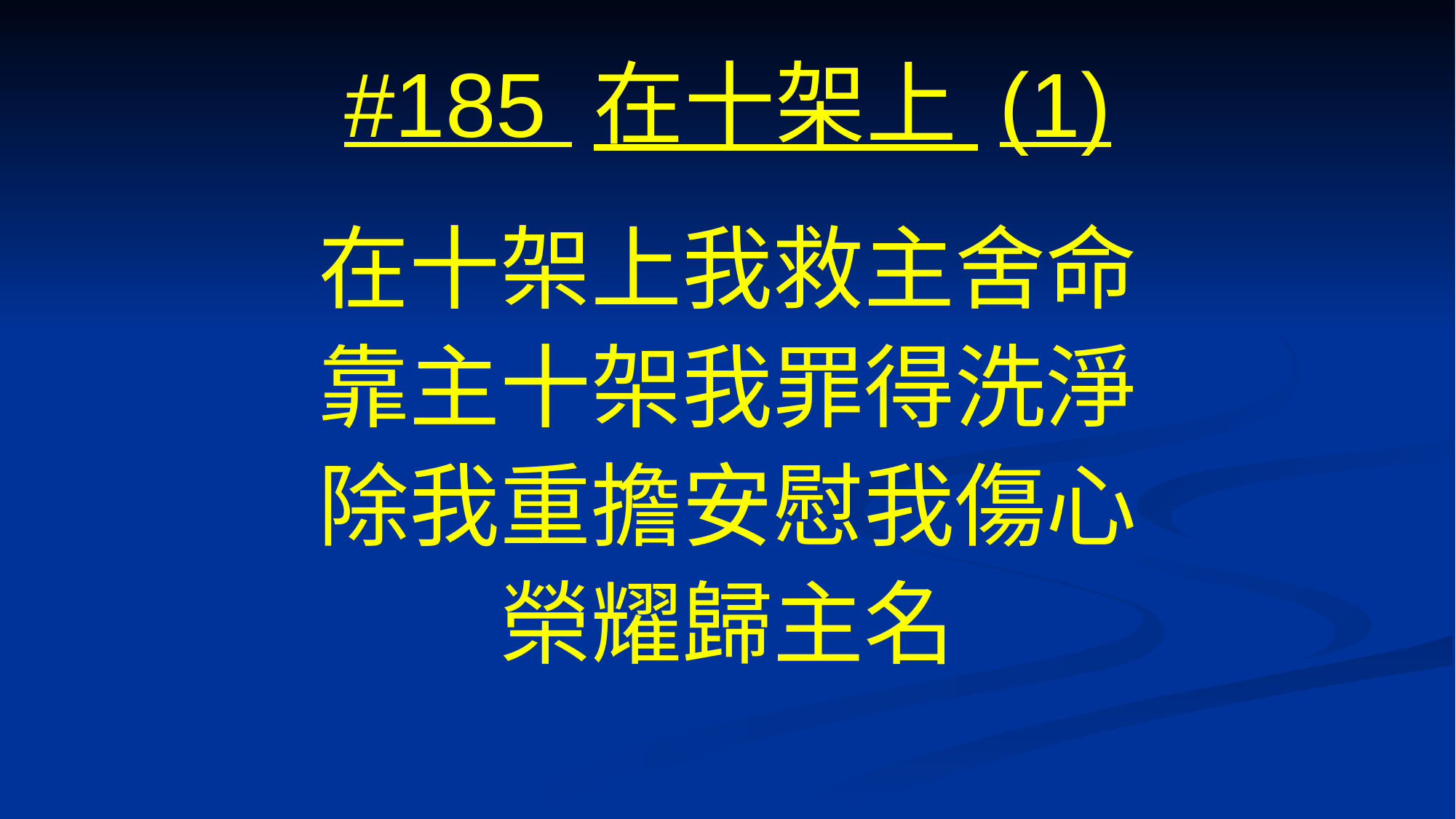

# #185 在十架上 (1)
在十架上我救主舍命
靠主十架我罪得洗淨
除我重擔安慰我傷心
榮耀歸主名